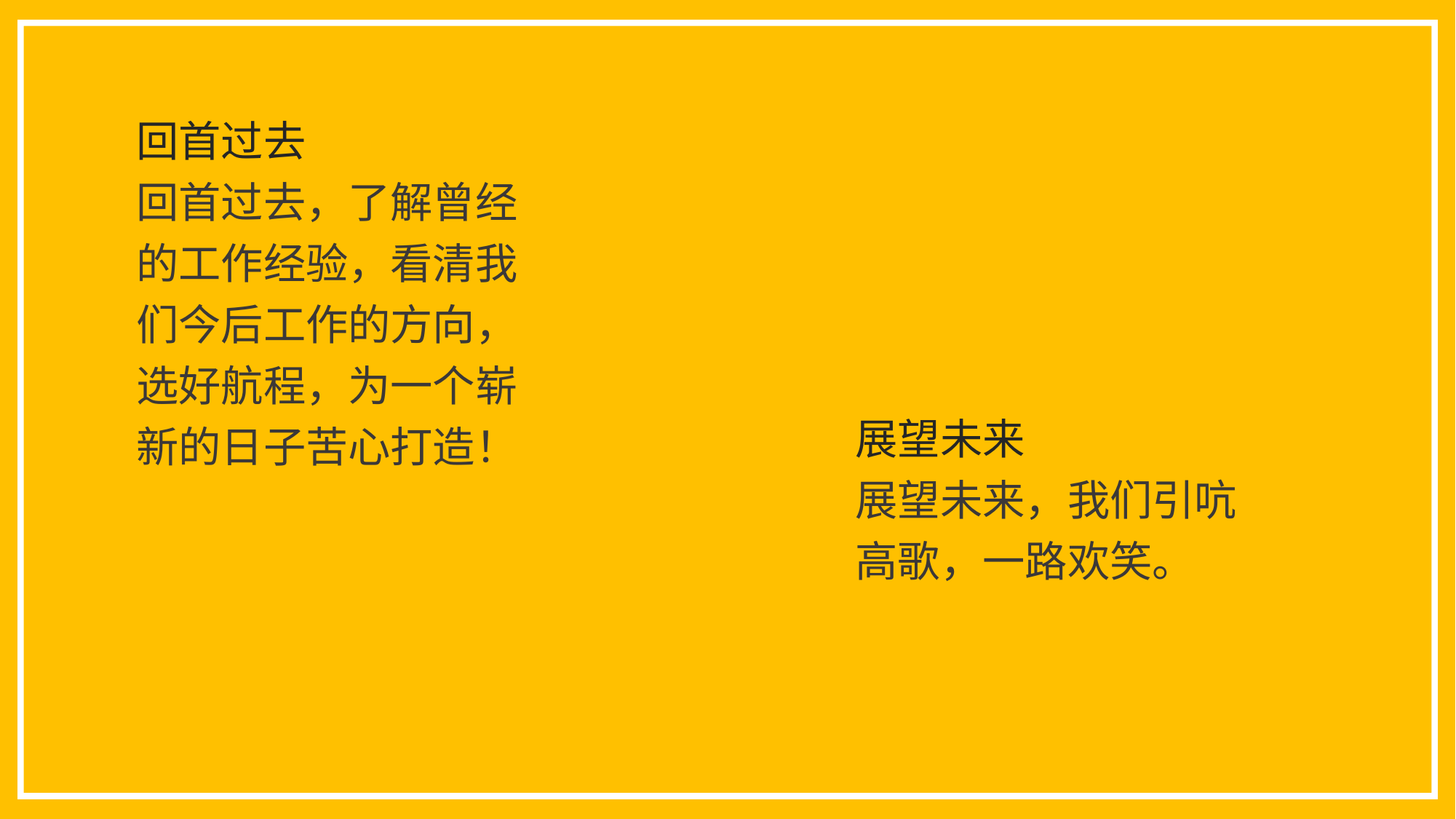

回首过去
回首过去，了解曾经的工作经验，看清我们今后工作的方向，选好航程，为一个崭新的日子苦心打造！
展望未来
展望未来，我们引吭高歌，一路欢笑。